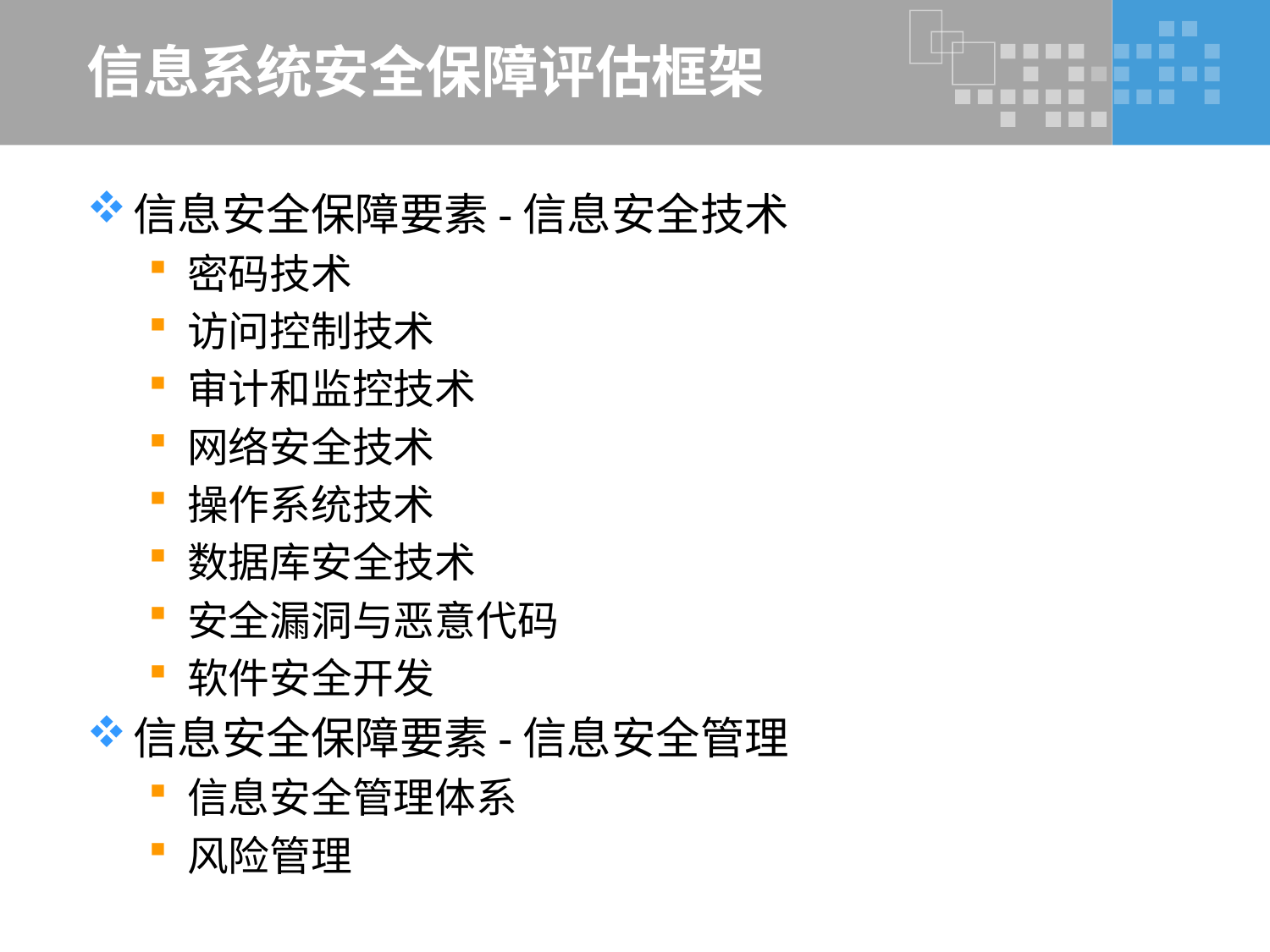

# 信息系统安全保障评估框架
信息安全保障要素-信息安全技术
密码技术
访问控制技术
审计和监控技术
网络安全技术
操作系统技术
数据库安全技术
安全漏洞与恶意代码
软件安全开发
信息安全保障要素-信息安全管理
信息安全管理体系
风险管理
52